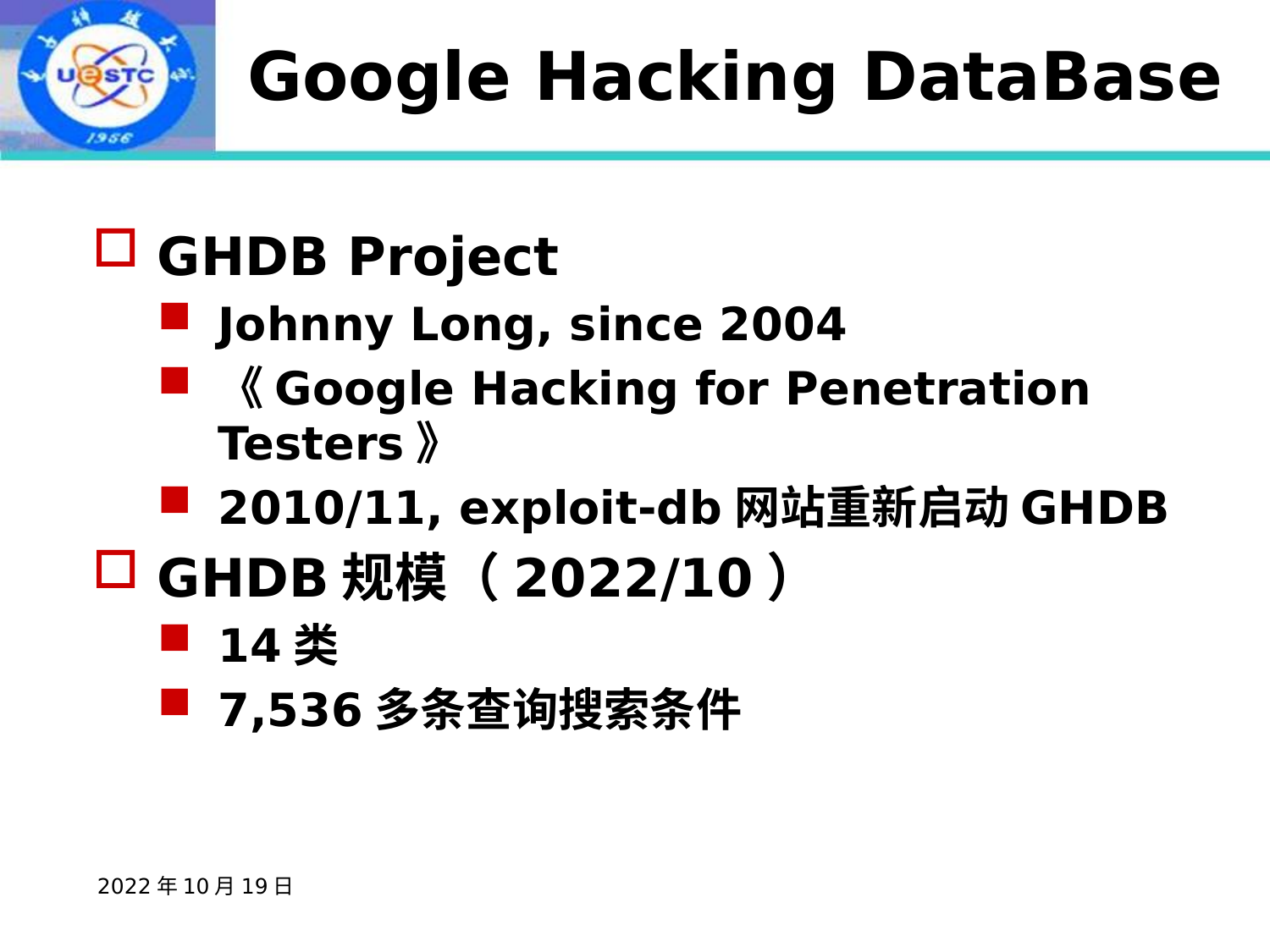

# Google Hacking DataBase
GHDB Project
Johnny Long, since 2004
《Google Hacking for Penetration Testers》
2010/11, exploit-db网站重新启动GHDB
GHDB规模（2022/10）
14类
7,536多条查询搜索条件
2022年10月19日
34